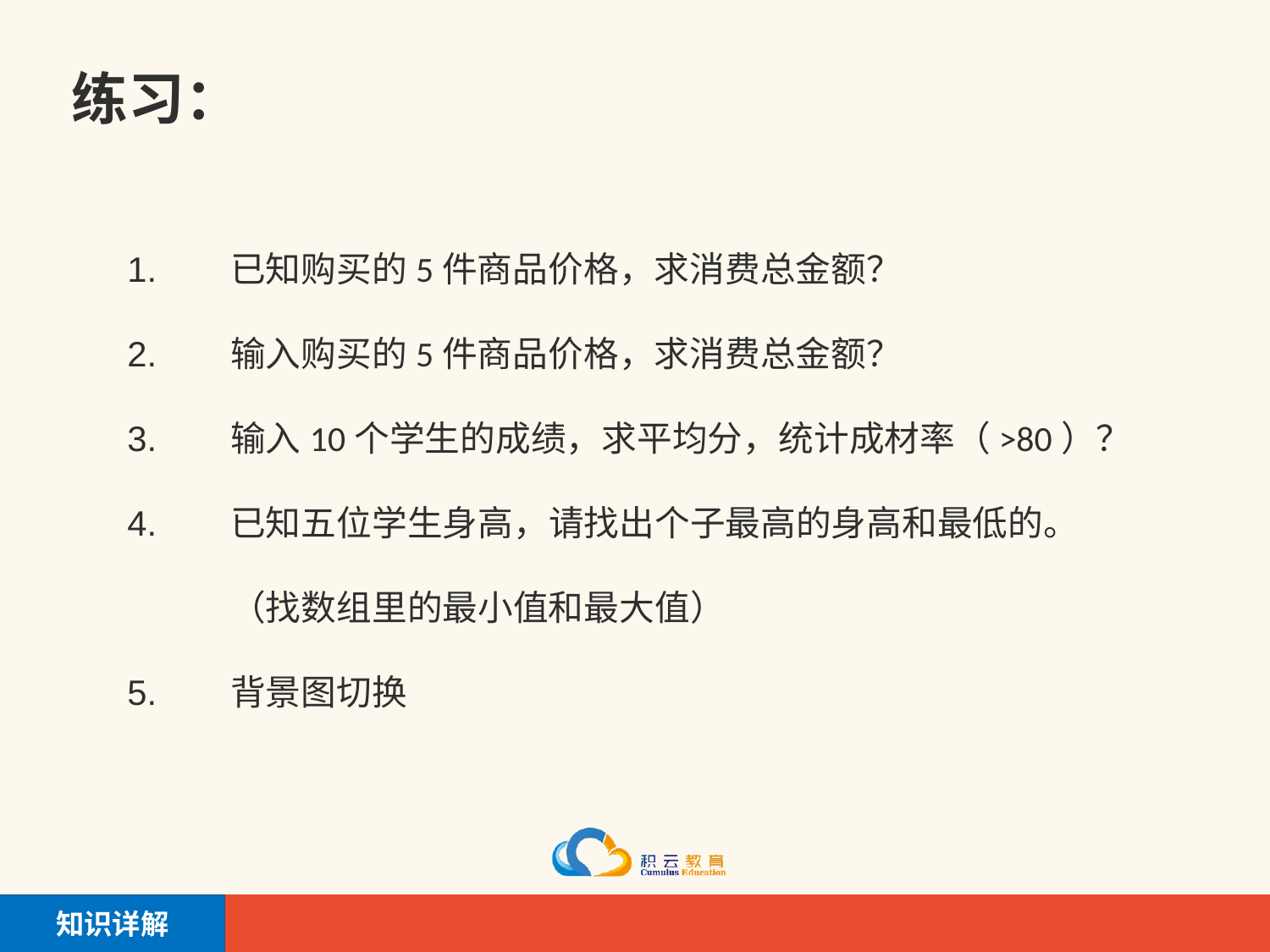

# 练习：
已知购买的5件商品价格，求消费总金额？
输入购买的5件商品价格，求消费总金额？
输入10个学生的成绩，求平均分，统计成材率（>80）？
已知五位学生身高，请找出个子最高的身高和最低的。（找数组里的最小值和最大值）
背景图切换